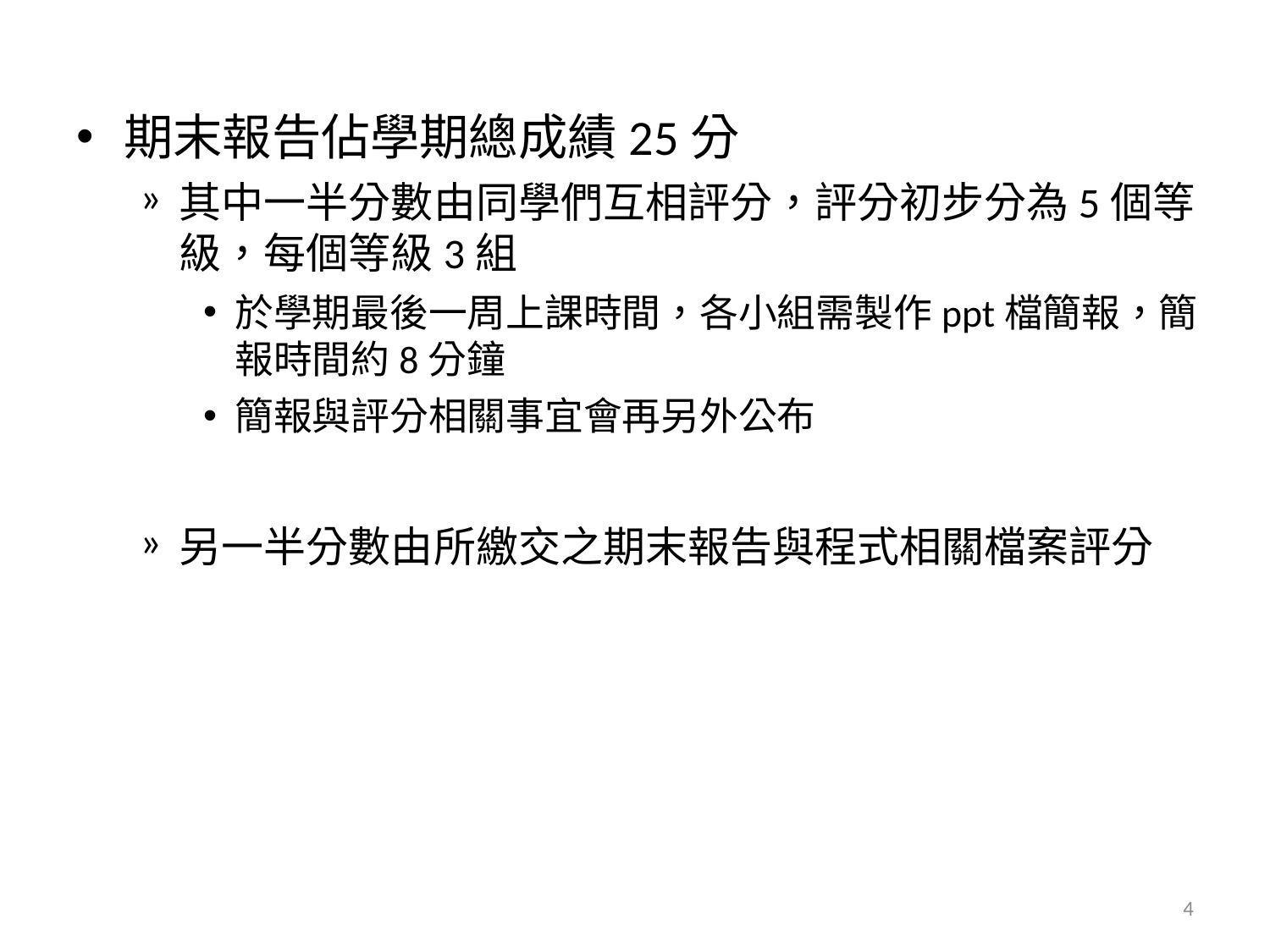

期末報告佔學期總成績25分
其中一半分數由同學們互相評分，評分初步分為5個等級，每個等級3組
於學期最後一周上課時間，各小組需製作ppt檔簡報，簡報時間約8分鐘
簡報與評分相關事宜會再另外公布

另一半分數由所繳交之期末報告與程式相關檔案評分
4